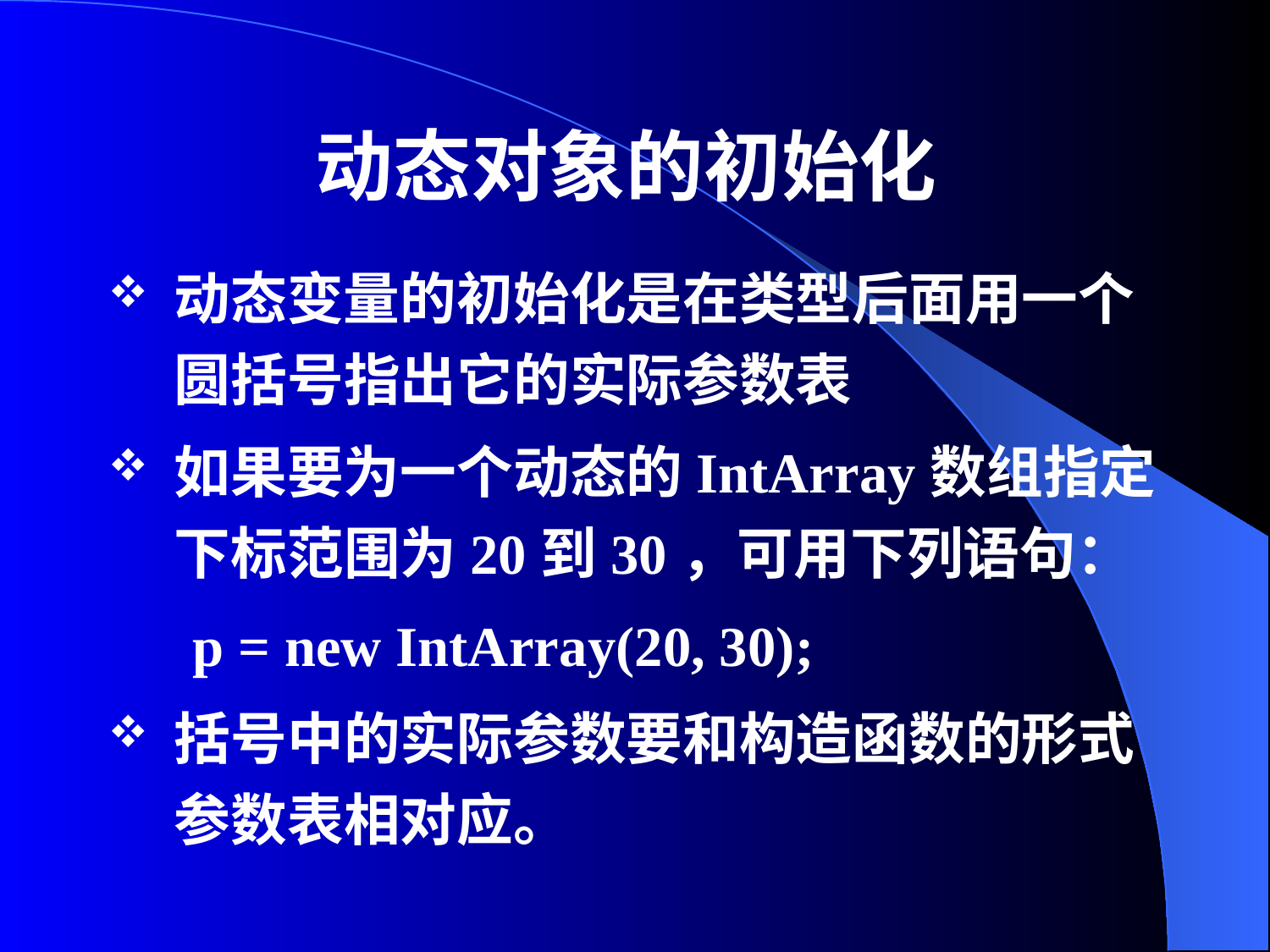

# 动态对象的初始化
动态变量的初始化是在类型后面用一个圆括号指出它的实际参数表
如果要为一个动态的IntArray数组指定下标范围为20到30，可用下列语句：
      p = new IntArray(20, 30);
括号中的实际参数要和构造函数的形式参数表相对应。